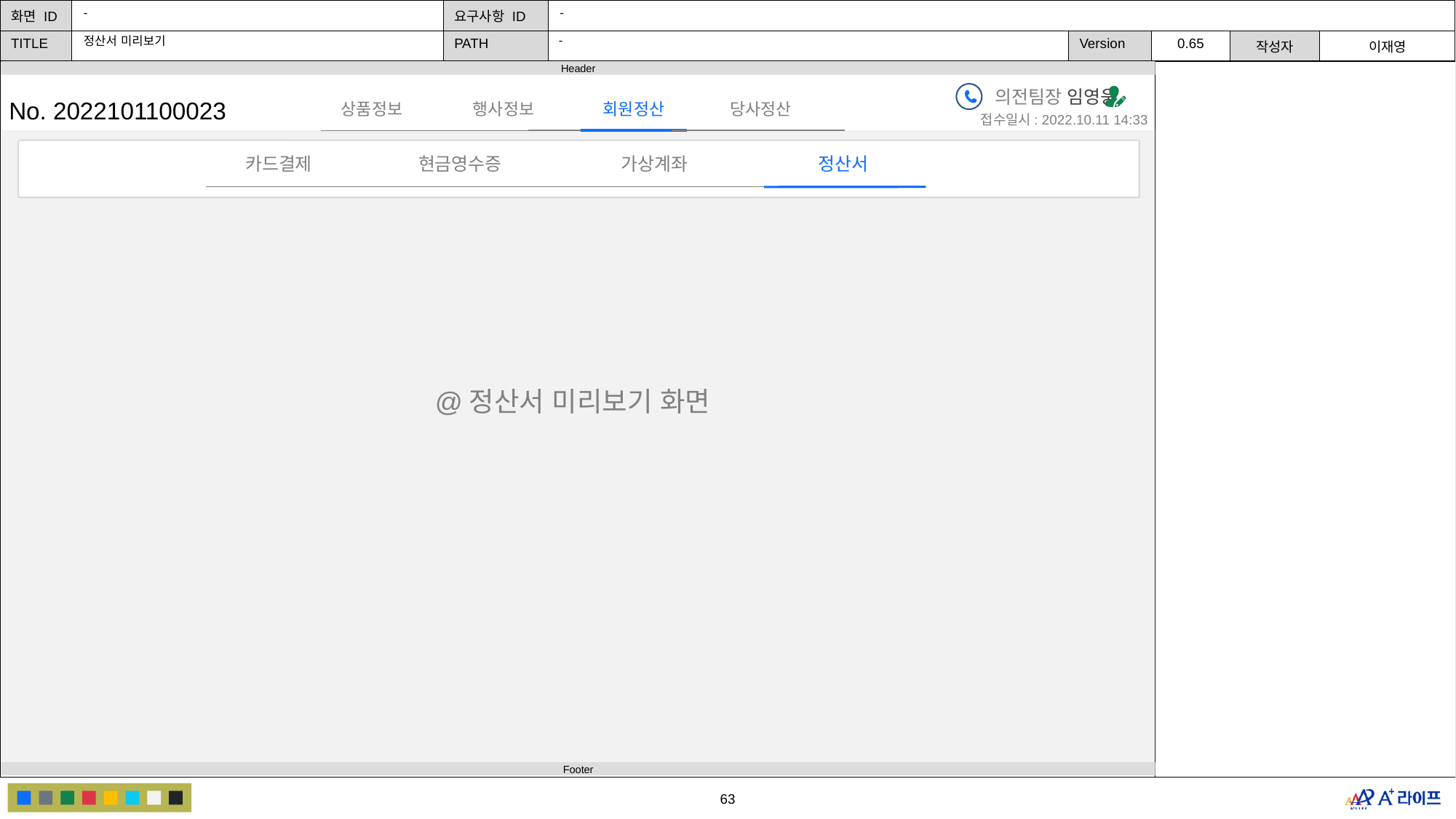

-
-
-
정산서 미리보기
의전팀장 임영웅

No. 2022101100023
행사정보
회원정산
당사정산
상품정보
접수일시: 2022.10.11 14:33

정산서
카드결제
현금영수증
가상계좌
@정산서 미리보기 화면